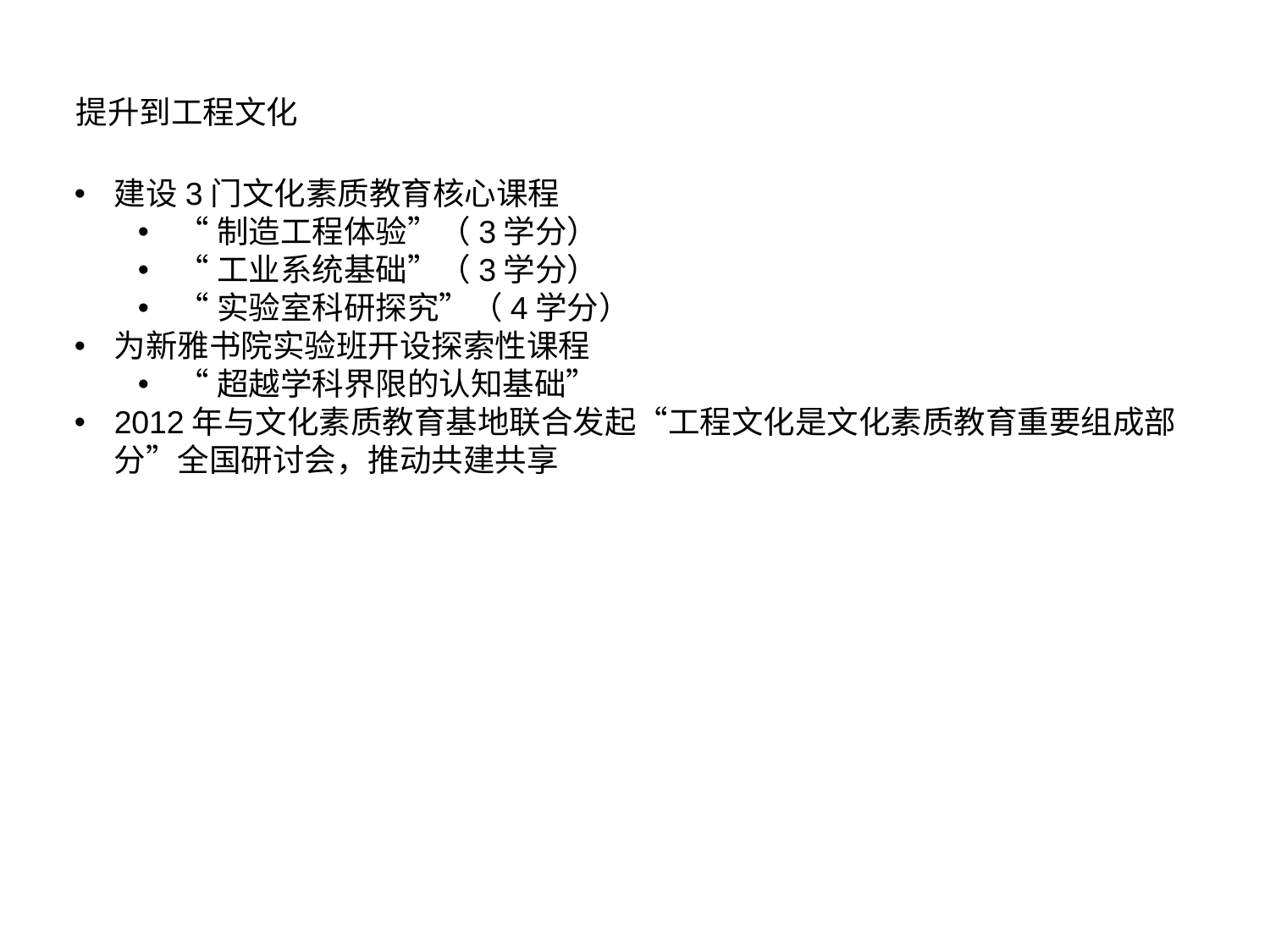

提升到工程文化
建设3门文化素质教育核心课程
“制造工程体验”（3学分）
“工业系统基础”（3学分）
“实验室科研探究”（4学分）
为新雅书院实验班开设探索性课程
“超越学科界限的认知基础”
2012年与文化素质教育基地联合发起“工程文化是文化素质教育重要组成部分”全国研讨会，推动共建共享